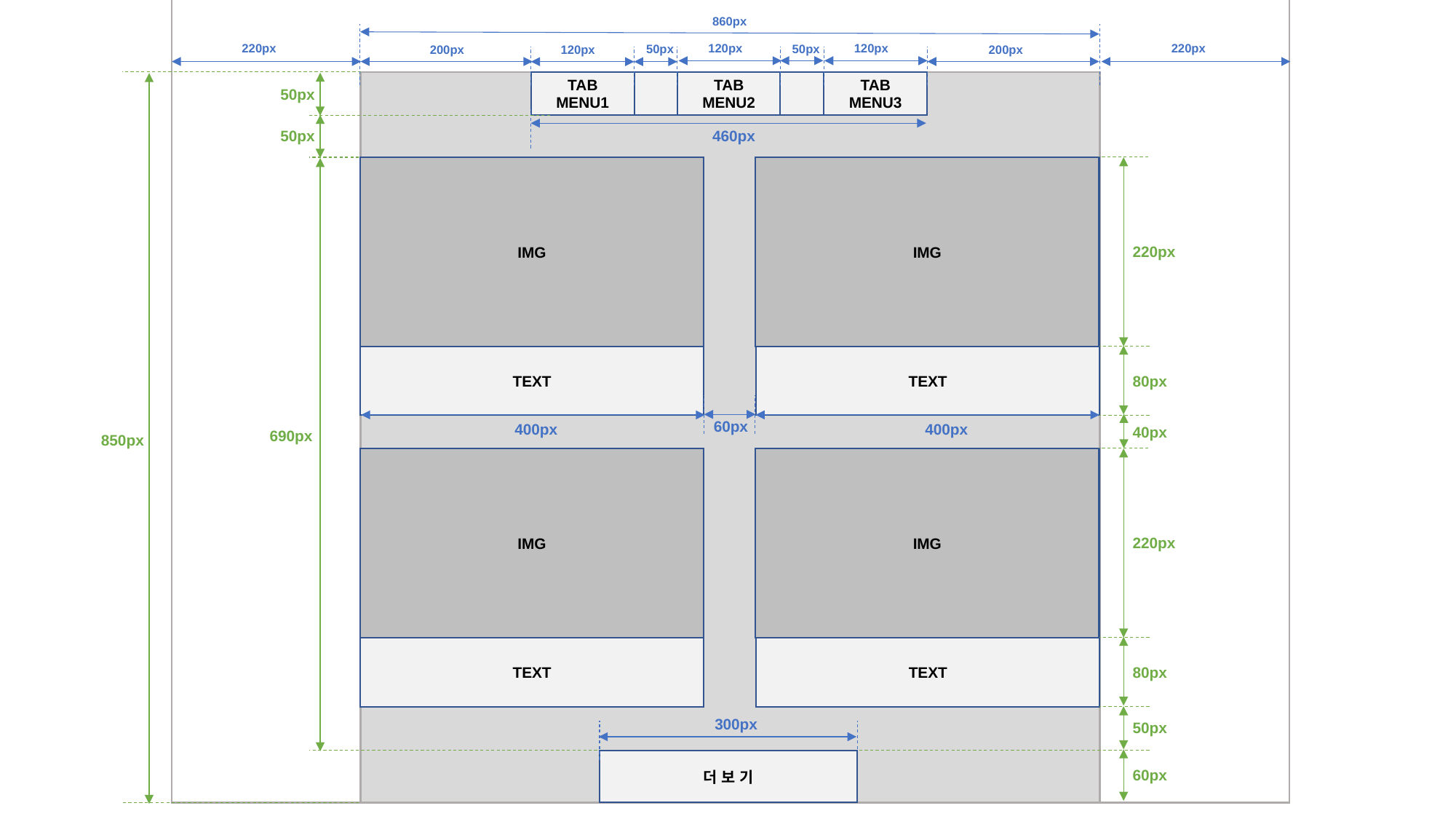

860px
220px
220px
120px
120px
50px
50px
200px
200px
120px

TAB
MENU1
TAB
MENU2
TAB
MENU3

50px

460px
50px
IMG
IMG
220px
TEXT
TEXT
80px
60px
400px
400px
40px
690px
850px
IMG
IMG
220px
TEXT
TEXT
80px
300px
50px
더 보 기
60px